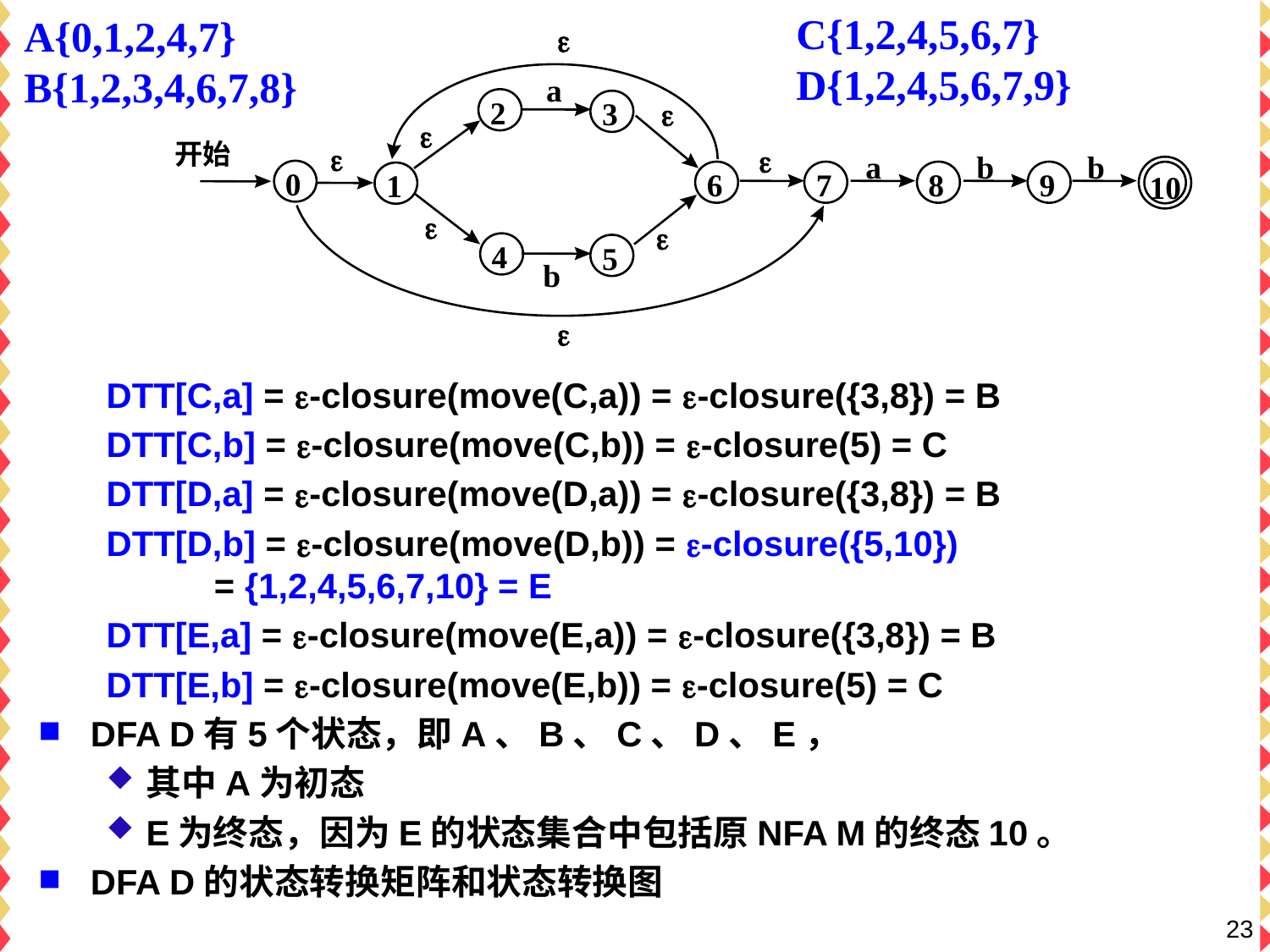

C{1,2,4,5,6,7}
D{1,2,4,5,6,7,9}
A{0,1,2,4,7}
B{1,2,3,4,6,7,8}
ε

a

2

3
ε

ε

开始
ε
ε

a
b
b

10

0

6

7

8

9

1

ε

ε

4

5

b
ε

DTT[C,a] = ε-closure(move(C,a)) = ε-closure({3,8}) = B
DTT[C,b] = ε-closure(move(C,b)) = ε-closure(5) = C
DTT[D,a] = ε-closure(move(D,a)) = ε-closure({3,8}) = B
DTT[D,b] = ε-closure(move(D,b)) = ε-closure({5,10})
       = {1,2,4,5,6,7,10} = E
DTT[E,a] = ε-closure(move(E,a)) = ε-closure({3,8}) = B
DTT[E,b] = ε-closure(move(E,b)) = ε-closure(5) = C
DFA D有5个状态，即A、B、C、D、E，
其中A为初态
E为终态，因为E的状态集合中包括原NFA M的终态10。
DFA D的状态转换矩阵和状态转换图

23